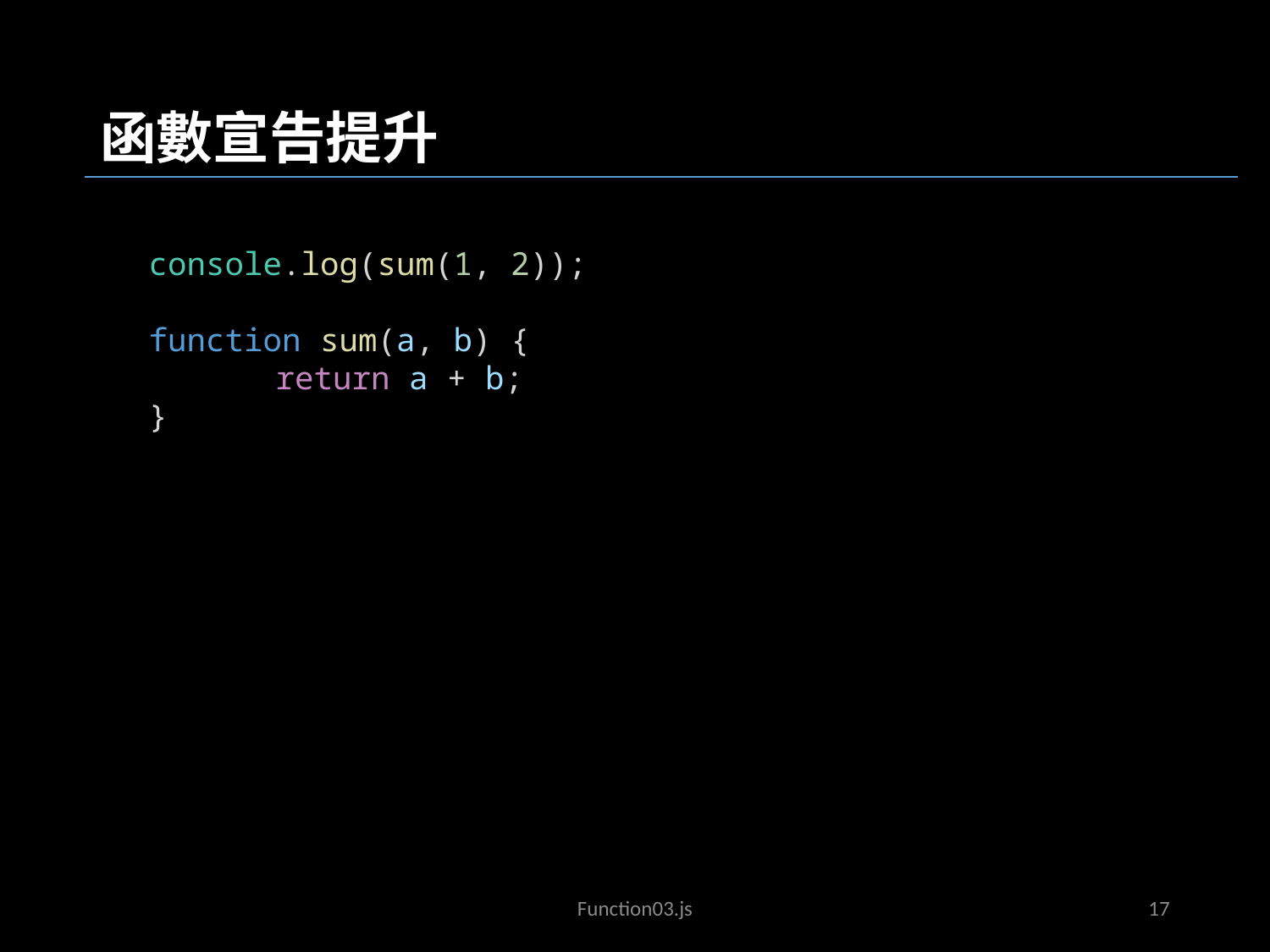

函數宣告提升

console.log(sum(1, 2));
function sum(a, b) {
	return a + b;
}
JavaScriptObjects02.js
Function03.js
17